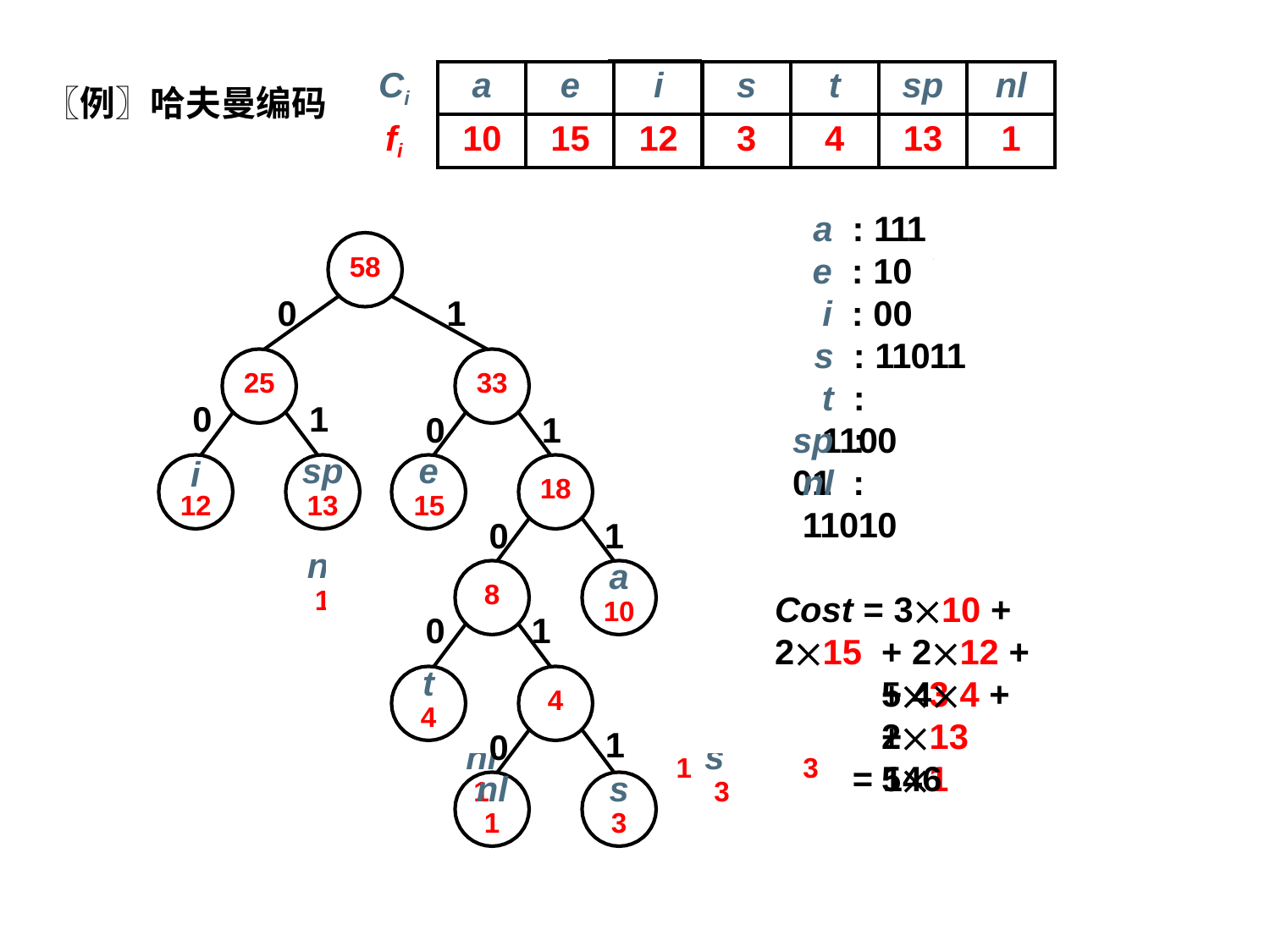

| Ci | a | e | i | s | t | sp | nl |
| --- | --- | --- | --- | --- | --- | --- | --- |
| fi | 10 | 15 | 12 | 3 | 4 | 13 | 1 |
# 〖例〗哈夫曼编码
a  : 111
e  : 10
i  : 00

t	i	e	sp	a
4	12	4	15	13	10
nl	s
1	3

a	sp	e	i
8	10	13	15	12
t
4	4

nl	s
1	3
e	18	25
15

a	i	sp
8	10	12	13
t
4	4

nl	s
1	3

a	e	i	s	t	sp	nl
10	15	12	3	4	13	1
nl	s	a	e	t	sp	i
1	3	10	15	4	13	12
i	e	sp	18
12	15	13

a
8	10
t
4	4

nl	s
1	3
58
25	33

i	sp	e	18
12	13	15

a
8	10
t
4	4

nl	s
1	3

0
1

s  : 11011

25
33
t  : 1100
1
sp
13
0

0
e
15
1
18

sp  : 01

i

nl  : 11010
12

1
a
10
0
8

Cost = 3×10 + 2×15
0
t
4
1

+ 2×12 + 5×3

+ 4×4 + 2×13
4
+ 5×1
1
0

= 146
nl
1
s
3